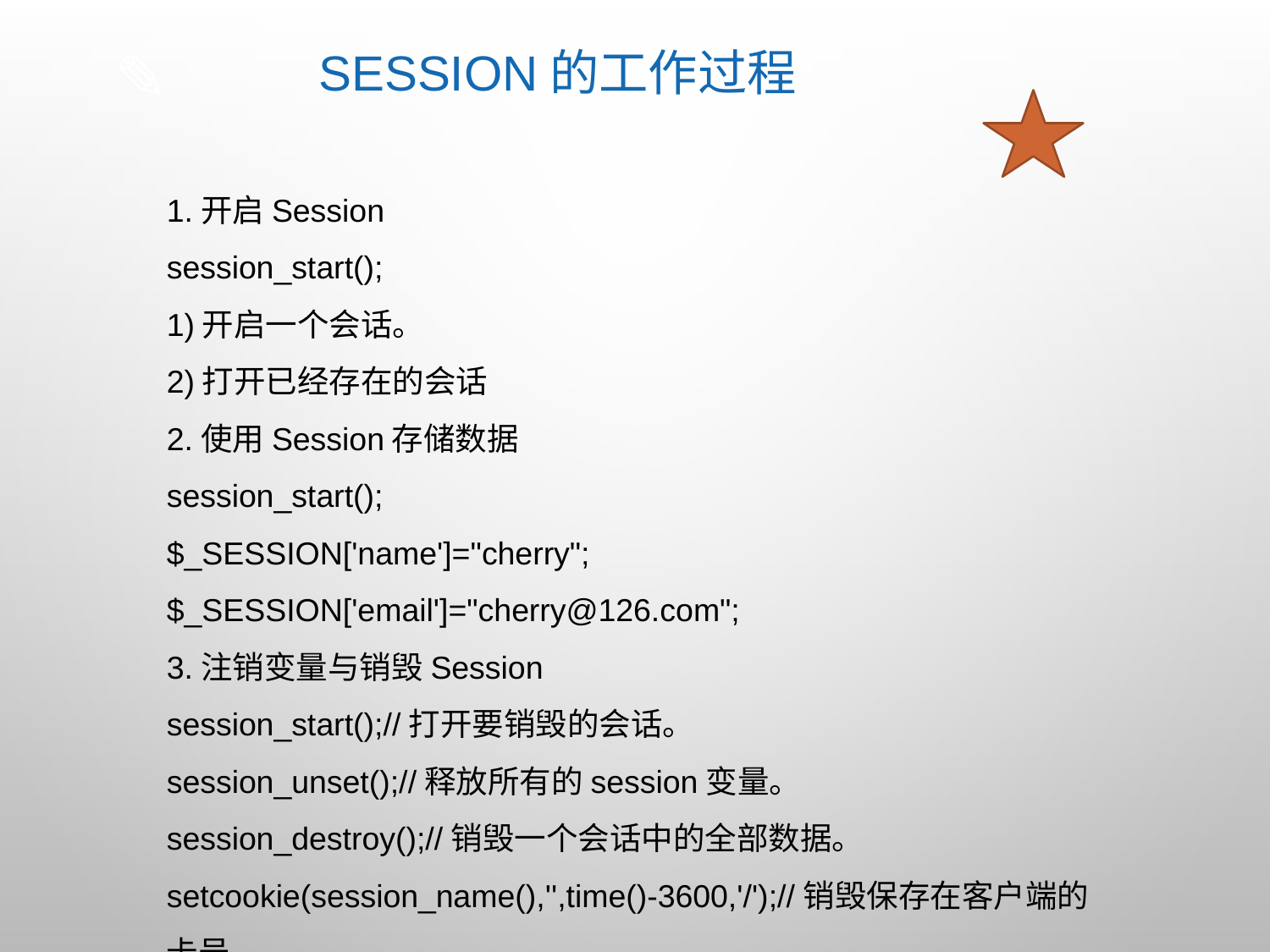

# Session的工作过程

1.开启Session
session_start();
1)开启一个会话。
2)打开已经存在的会话
2.使用Session存储数据
session_start();
$_SESSION['name']="cherry";
$_SESSION['email']="cherry@126.com";
3.注销变量与销毁Session
session_start();//打开要销毁的会话。
session_unset();//释放所有的session变量。
session_destroy();//销毁一个会话中的全部数据。
setcookie(session_name(),'',time()-3600,'/');//销毁保存在客户端的卡号。